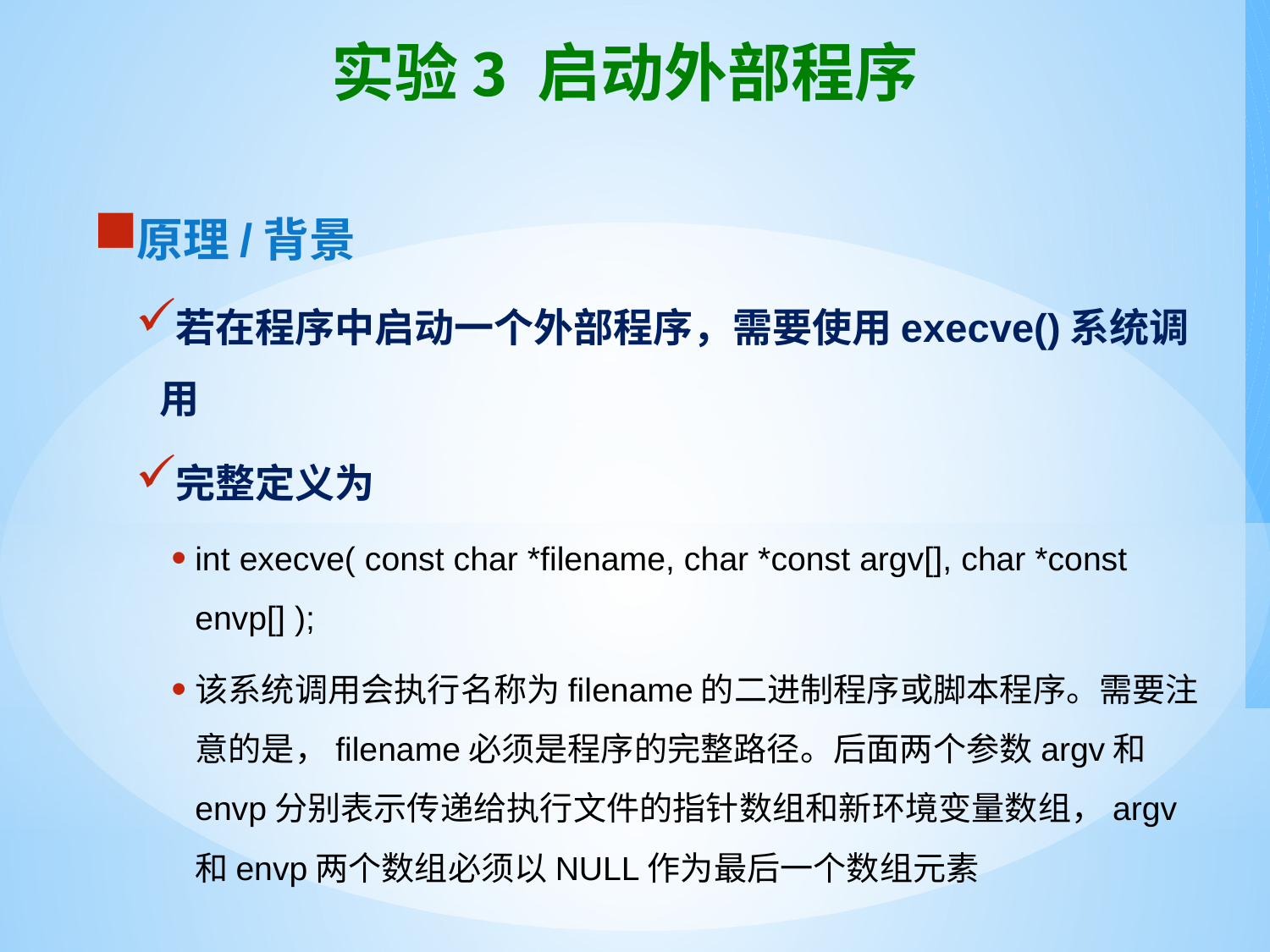

# 实验3 启动外部程序
原理/背景
若在程序中启动一个外部程序，需要使用execve()系统调用
完整定义为
int execve( const char *filename, char *const argv[], char *const envp[] );
该系统调用会执行名称为filename的二进制程序或脚本程序。需要注意的是，filename必须是程序的完整路径。后面两个参数argv和envp分别表示传递给执行文件的指针数组和新环境变量数组，argv和envp两个数组必须以NULL作为最后一个数组元素